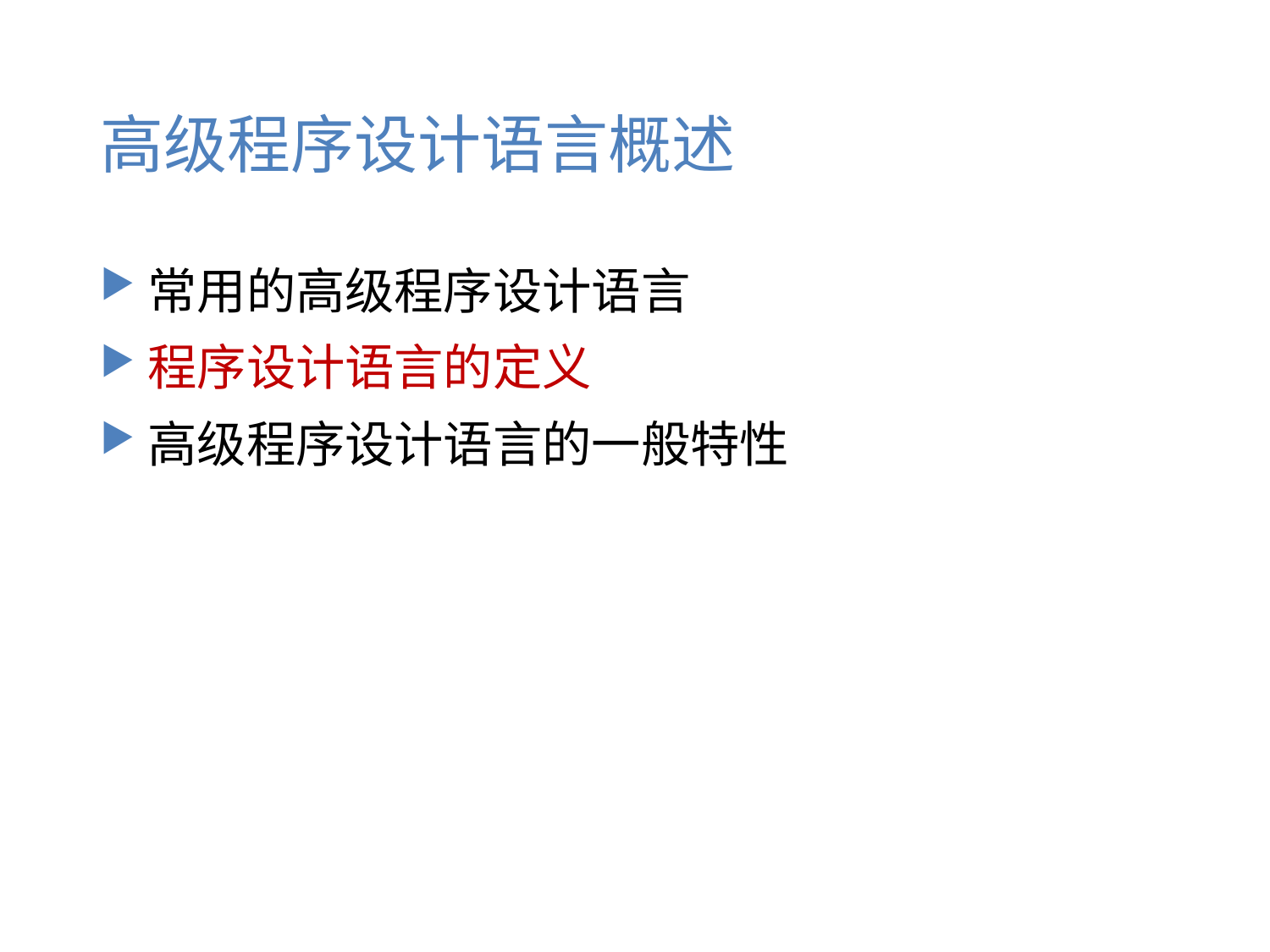

# 高级程序设计语言概述

常用的高级程序设计语言
程序设计语言的定义
高级程序设计语言的一般特性